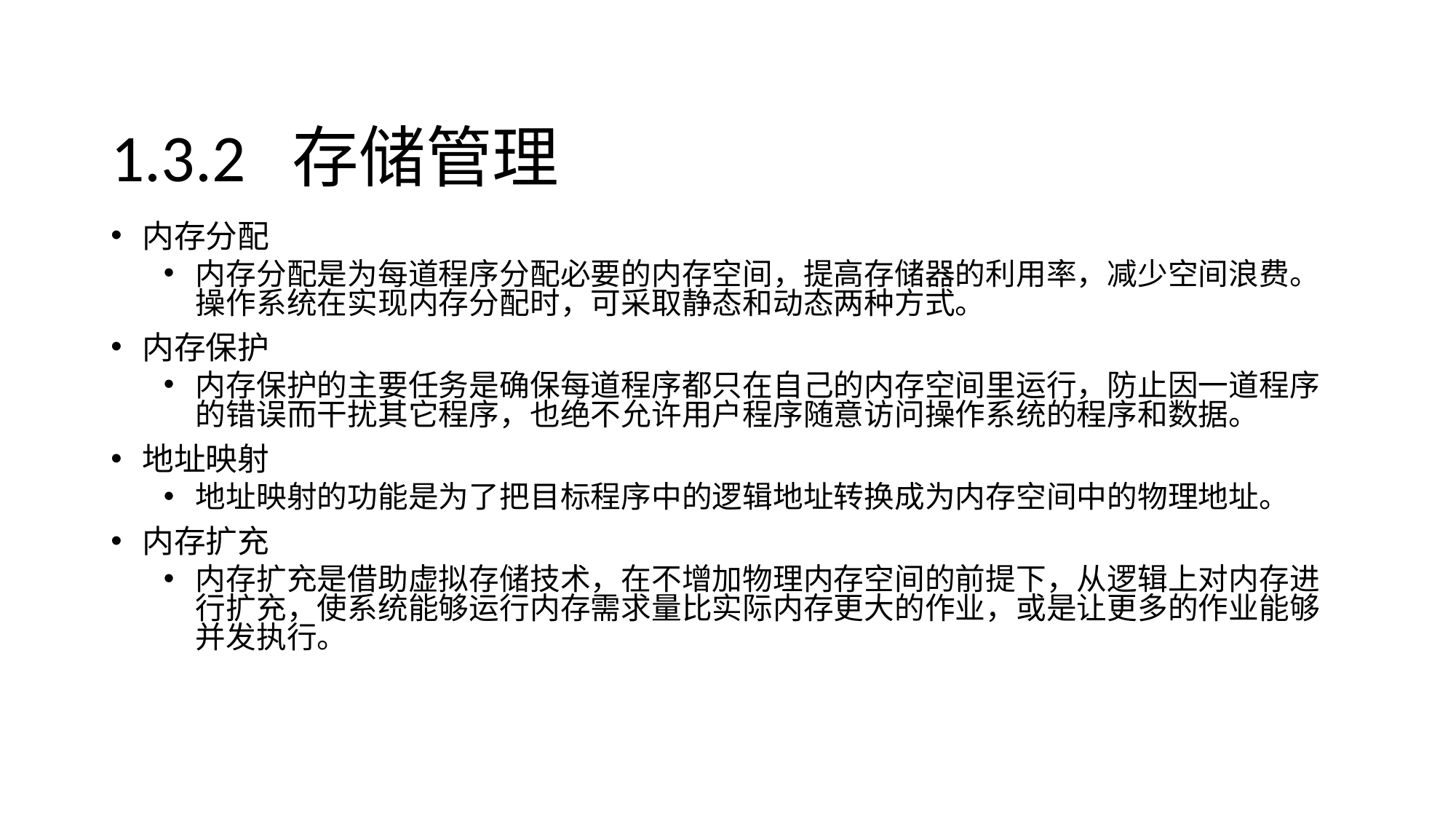

# 1.3.2  存储管理
内存分配
内存分配是为每道程序分配必要的内存空间，提高存储器的利用率，减少空间浪费。操作系统在实现内存分配时，可采取静态和动态两种方式。
内存保护
内存保护的主要任务是确保每道程序都只在自己的内存空间里运行，防止因一道程序的错误而干扰其它程序，也绝不允许用户程序随意访问操作系统的程序和数据。
地址映射
地址映射的功能是为了把目标程序中的逻辑地址转换成为内存空间中的物理地址。
内存扩充
内存扩充是借助虚拟存储技术，在不增加物理内存空间的前提下，从逻辑上对内存进行扩充，使系统能够运行内存需求量比实际内存更大的作业，或是让更多的作业能够并发执行。
3